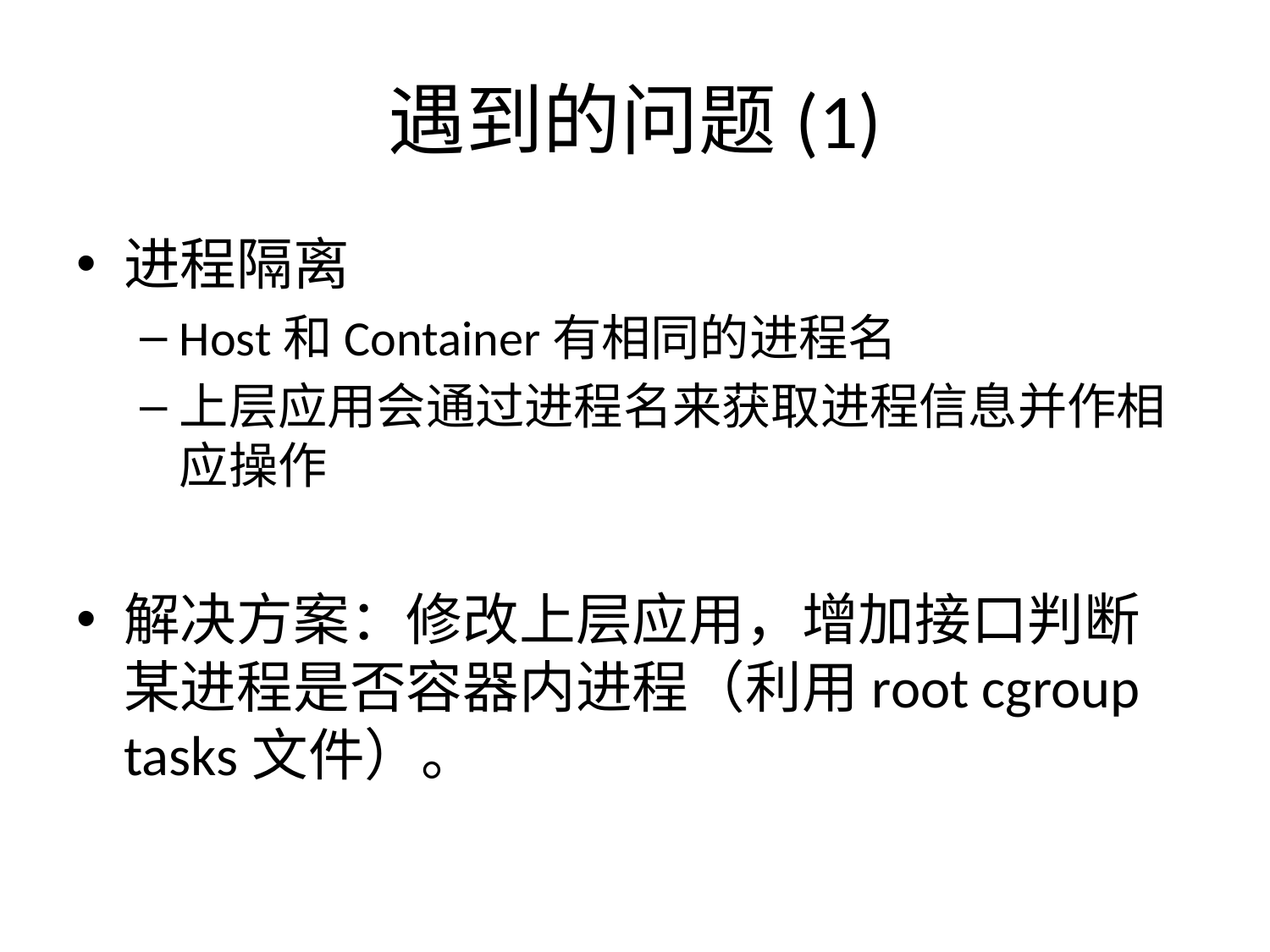

# 遇到的问题(1)
进程隔离
Host和Container有相同的进程名
上层应用会通过进程名来获取进程信息并作相应操作

解决方案：修改上层应用，增加接口判断某进程是否容器内进程（利用root cgroup tasks文件）。